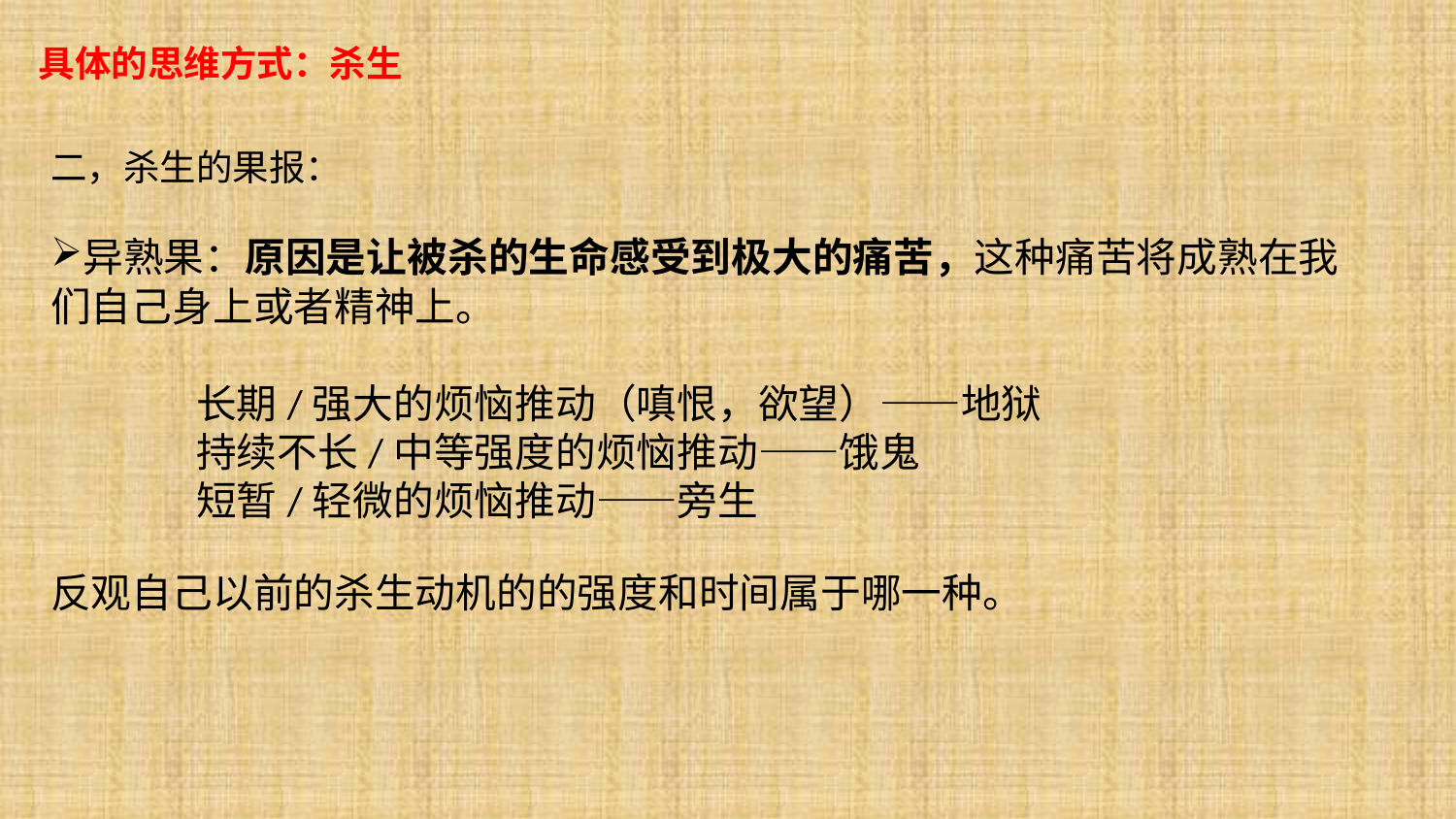

具体的思维方式：杀生

二，杀生的果报：

异熟果：原因是让被杀的生命感受到极大的痛苦，这种痛苦将成熟在我们自己身上或者精神上。

	长期/强大的烦恼推动（嗔恨，欲望）——地狱
	持续不长/中等强度的烦恼推动——饿鬼
	短暂/轻微的烦恼推动——旁生

反观自己以前的杀生动机的的强度和时间属于哪一种。